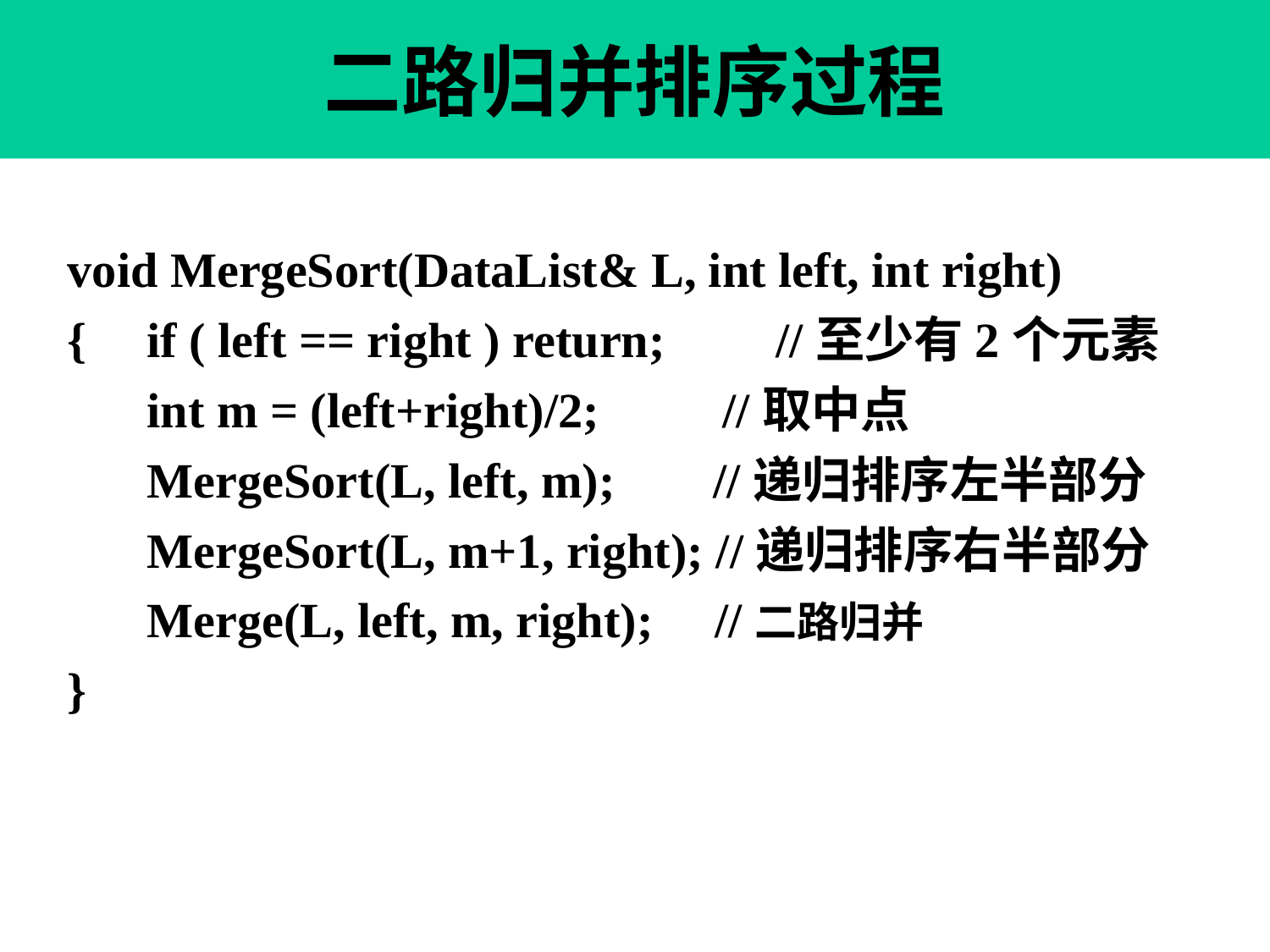

二路归并排序过程
void MergeSort(DataList& L, int left, int right)
{	if ( left == right ) return;         //至少有2个元素
	int m = (left+right)/2;          //取中点
	MergeSort(L, left, m);        //递归排序左半部分
	MergeSort(L, m+1, right); //递归排序右半部分
	Merge(L, left, m, right);     //二路归并
}